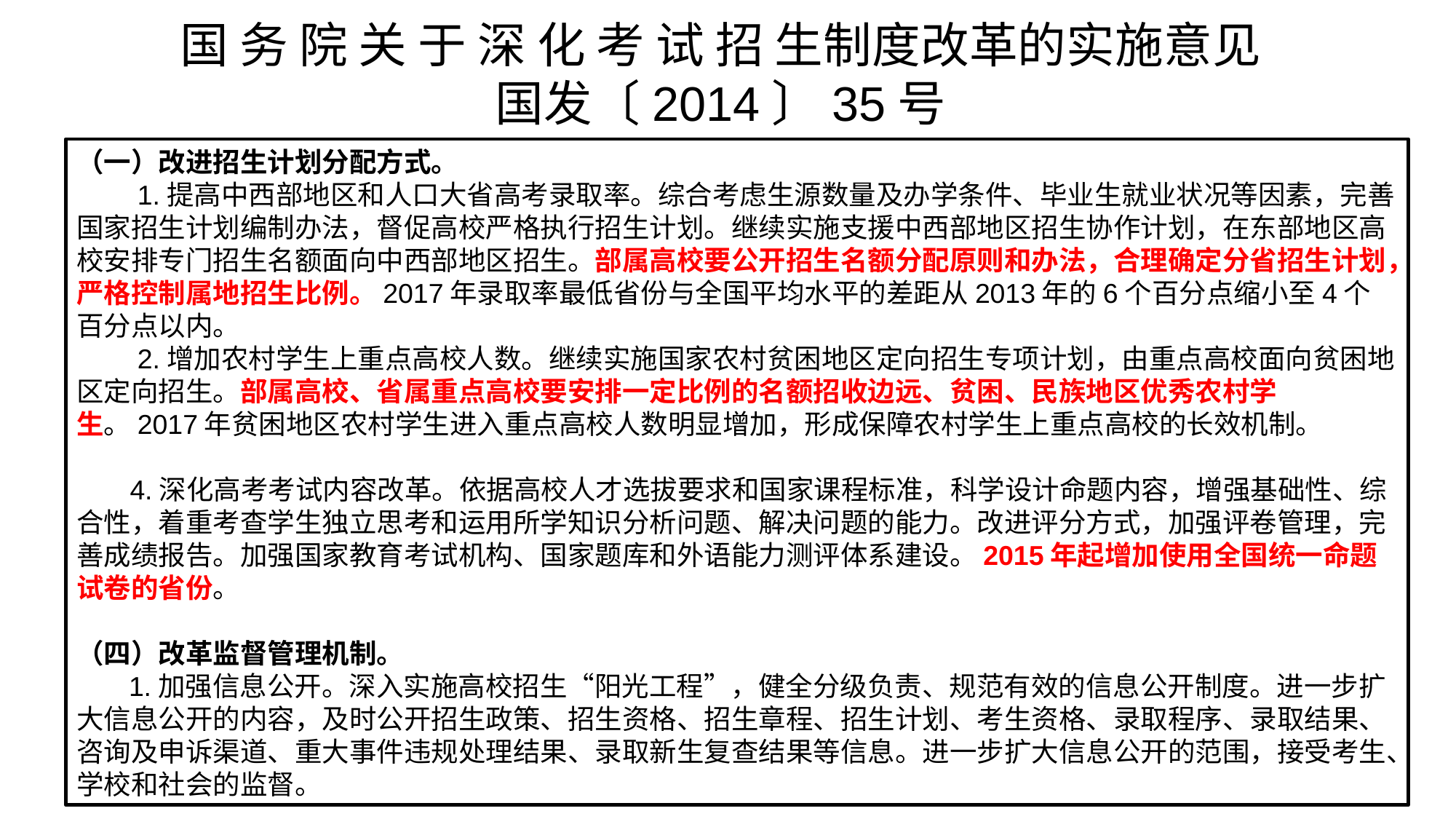

# 国 务 院 关 于 深 化 考 试 招 生制度改革的实施意见 国发〔2014〕35号
（一）改进招生计划分配方式。
　　1.提高中西部地区和人口大省高考录取率。综合考虑生源数量及办学条件、毕业生就业状况等因素，完善国家招生计划编制办法，督促高校严格执行招生计划。继续实施支援中西部地区招生协作计划，在东部地区高校安排专门招生名额面向中西部地区招生。部属高校要公开招生名额分配原则和办法，合理确定分省招生计划，严格控制属地招生比例。2017年录取率最低省份与全国平均水平的差距从2013年的6个百分点缩小至4个百分点以内。
　　2.增加农村学生上重点高校人数。继续实施国家农村贫困地区定向招生专项计划，由重点高校面向贫困地区定向招生。部属高校、省属重点高校要安排一定比例的名额招收边远、贫困、民族地区优秀农村学生。2017年贫困地区农村学生进入重点高校人数明显增加，形成保障农村学生上重点高校的长效机制。

       4.深化高考考试内容改革。依据高校人才选拔要求和国家课程标准，科学设计命题内容，增强基础性、综合性，着重考查学生独立思考和运用所学知识分析问题、解决问题的能力。改进评分方式，加强评卷管理，完善成绩报告。加强国家教育考试机构、国家题库和外语能力测评体系建设。2015年起增加使用全国统一命题试卷的省份。

（四）改革监督管理机制。
　   1.加强信息公开。深入实施高校招生“阳光工程”，健全分级负责、规范有效的信息公开制度。进一步扩大信息公开的内容，及时公开招生政策、招生资格、招生章程、招生计划、考生资格、录取程序、录取结果、咨询及申诉渠道、重大事件违规处理结果、录取新生复查结果等信息。进一步扩大信息公开的范围，接受考生、学校和社会的监督。